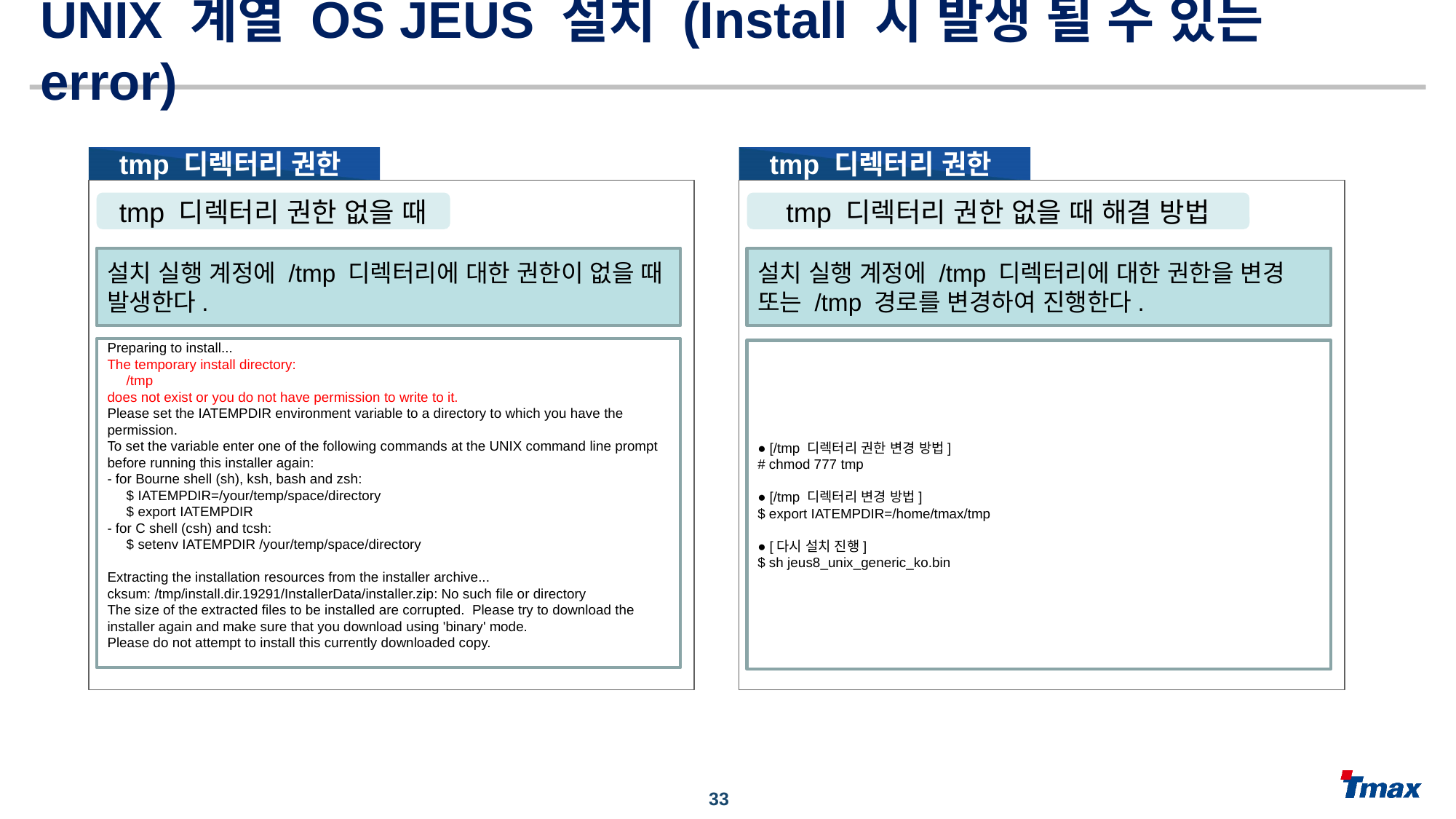

UNIX 계열 OS JEUS 설치 (Install 시 발생 될 수 있는 error)
tmp 디렉터리 권한
tmp 디렉터리 권한

tmp 디렉터리 권한 없을 때
tmp 디렉터리 권한 없을 때 해결 방법
설치 실행 계정에 /tmp 디렉터리에 대한 권한이 없을 때 발생한다.
설치 실행 계정에 /tmp 디렉터리에 대한 권한을 변경 또는 /tmp 경로를 변경하여 진행한다.
Preparing to install...
The temporary install directory:
     /tmp
does not exist or you do not have permission to write to it.
Please set the IATEMPDIR environment variable to a directory to which you have the permission.
To set the variable enter one of the following commands at the UNIX command line prompt before running this installer again:
- for Bourne shell (sh), ksh, bash and zsh:
     $ IATEMPDIR=/your/temp/space/directory
     $ export IATEMPDIR
- for C shell (csh) and tcsh:
     $ setenv IATEMPDIR /your/temp/space/directory

Extracting the installation resources from the installer archive...
cksum: /tmp/install.dir.19291/InstallerData/installer.zip: No such file or directory
The size of the extracted files to be installed are corrupted.  Please try to download the installer again and make sure that you download using 'binary' mode.
Please do not attempt to install this currently downloaded copy.

● [/tmp 디렉터리 권한 변경 방법]
# chmod 777 tmp

● [/tmp 디렉터리 변경 방법]
$ export IATEMPDIR=/home/tmax/tmp

● [다시 설치 진행]
$ sh jeus8_unix_generic_ko.bin